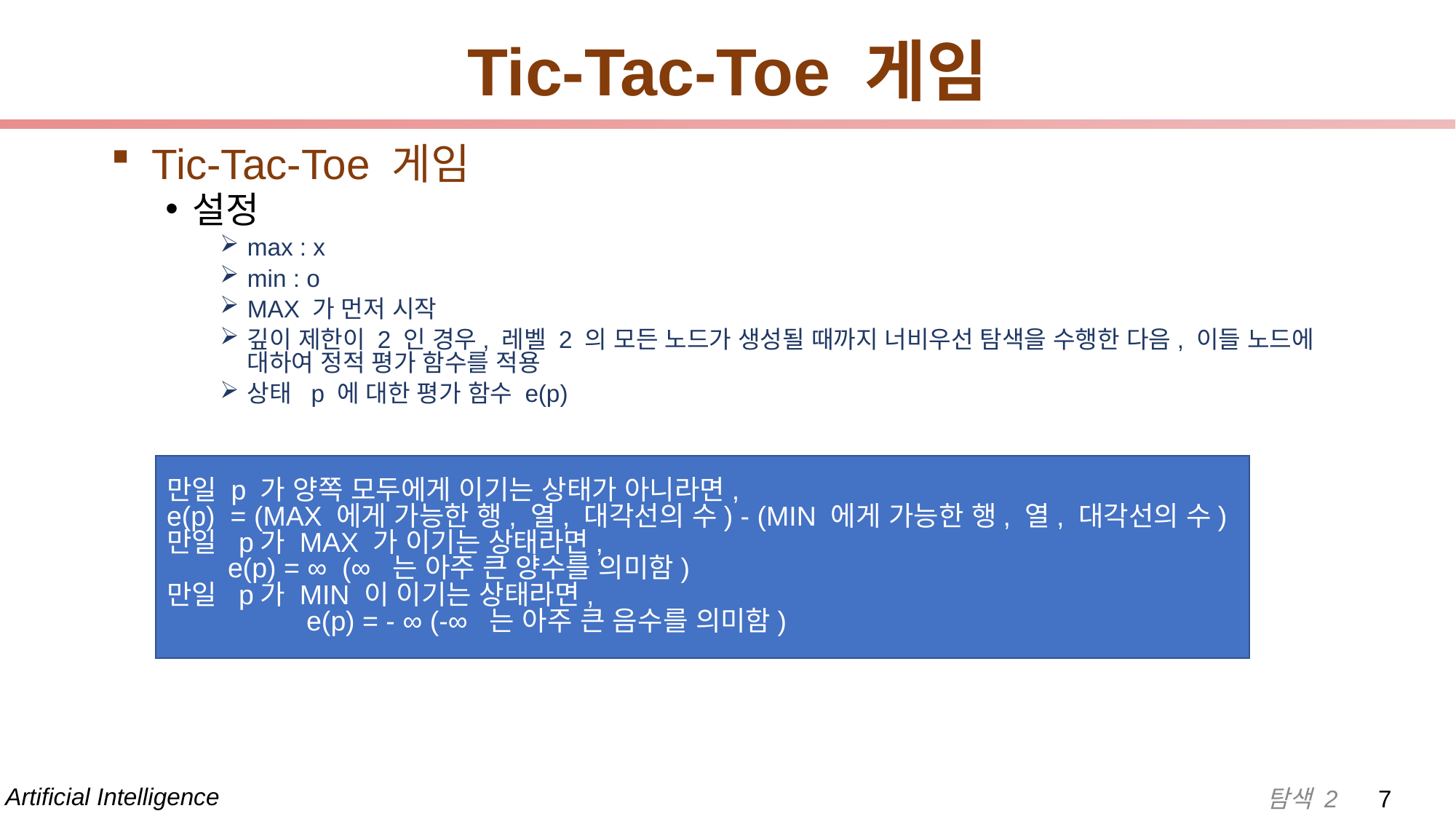

# Tic-Tac-Toe 게임
Tic-Tac-Toe 게임
설정
max : x
min : o
MAX 가 먼저 시작
깊이 제한이 2 인 경우, 레벨 2 의 모든 노드가 생성될 때까지 너비우선 탐색을 수행한 다음, 이들 노드에 대하여 정적 평가 함수를 적용
상태  p 에 대한 평가 함수 e(p)

만일 p 가 양쪽 모두에게 이기는 상태가 아니라면,
e(p)  = (MAX 에게 가능한 행, 열, 대각선의 수) - (MIN 에게 가능한 행, 열, 대각선의 수)
만일  p가 MAX 가 이기는 상태라면,
        e(p) = ∞  (∞  는 아주 큰 양수를 의미함)
만일  p가 MIN 이 이기는 상태라면,
	    e(p) = - ∞ (-∞  는 아주 큰 음수를 의미함)